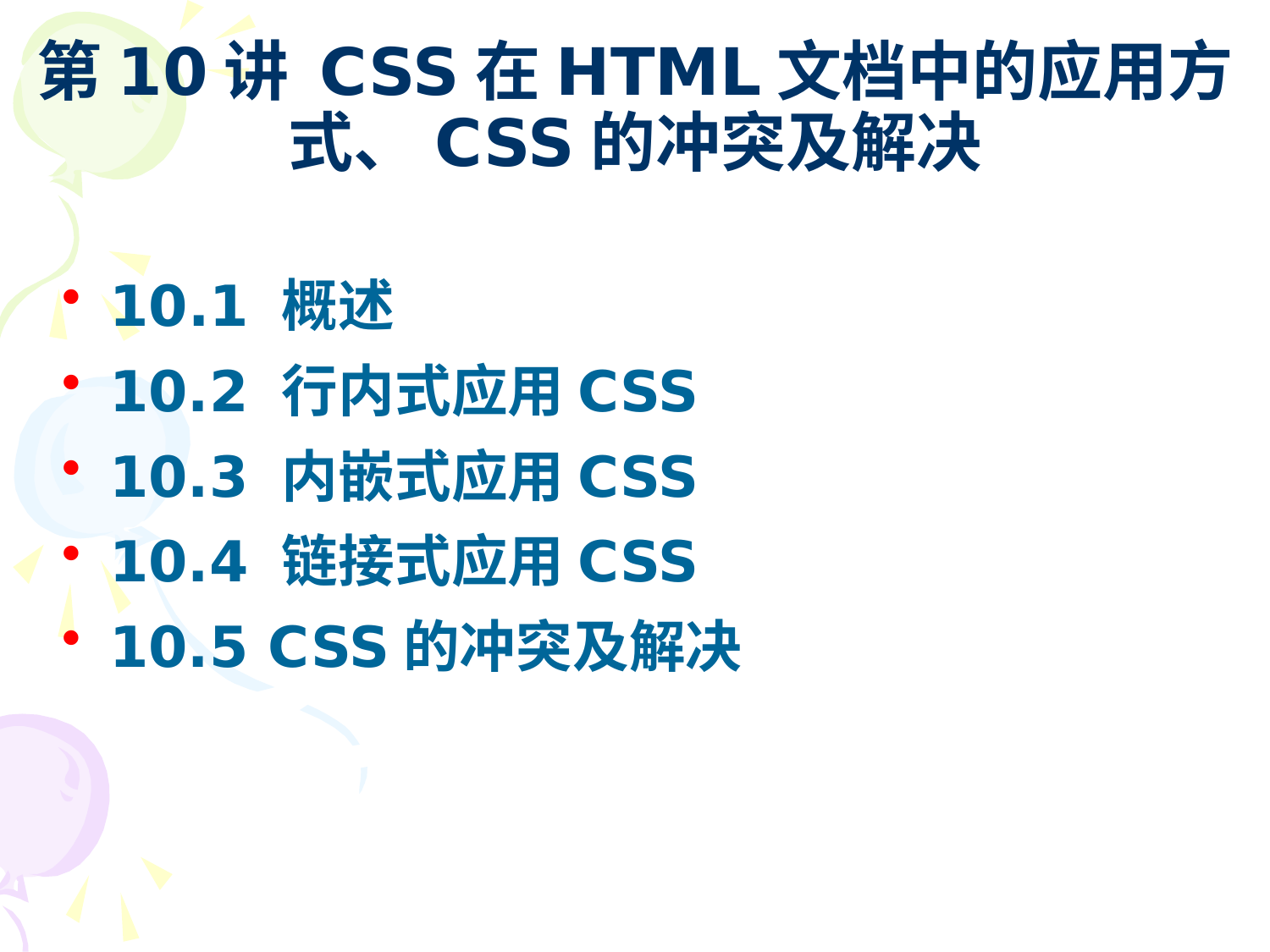

# 第10讲 CSS在HTML文档中的应用方式、CSS的冲突及解决
10.1 概述
10.2 行内式应用CSS
10.3 内嵌式应用CSS
10.4 链接式应用CSS
10.5 CSS的冲突及解决